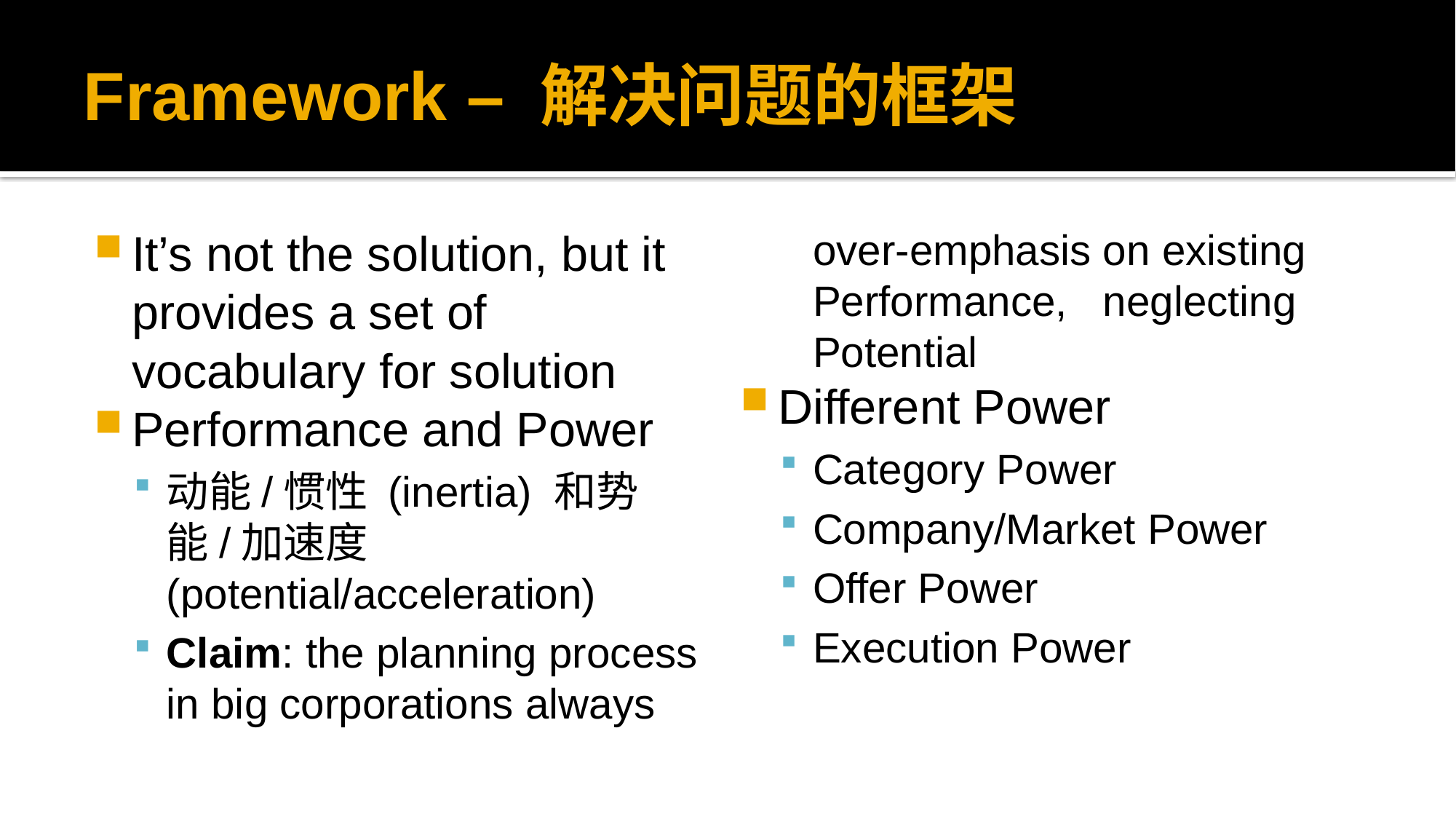

# Framework – 解决问题的框架
It’s not the solution, but it provides a set of vocabulary for solution
Performance and Power
动能/惯性 (inertia) 和势能/加速度 (potential/acceleration)
Claim: the planning process in big corporations always over-emphasis on existing Performance,   neglecting Potential
Different Power
Category Power
Company/Market Power
Offer Power
Execution Power